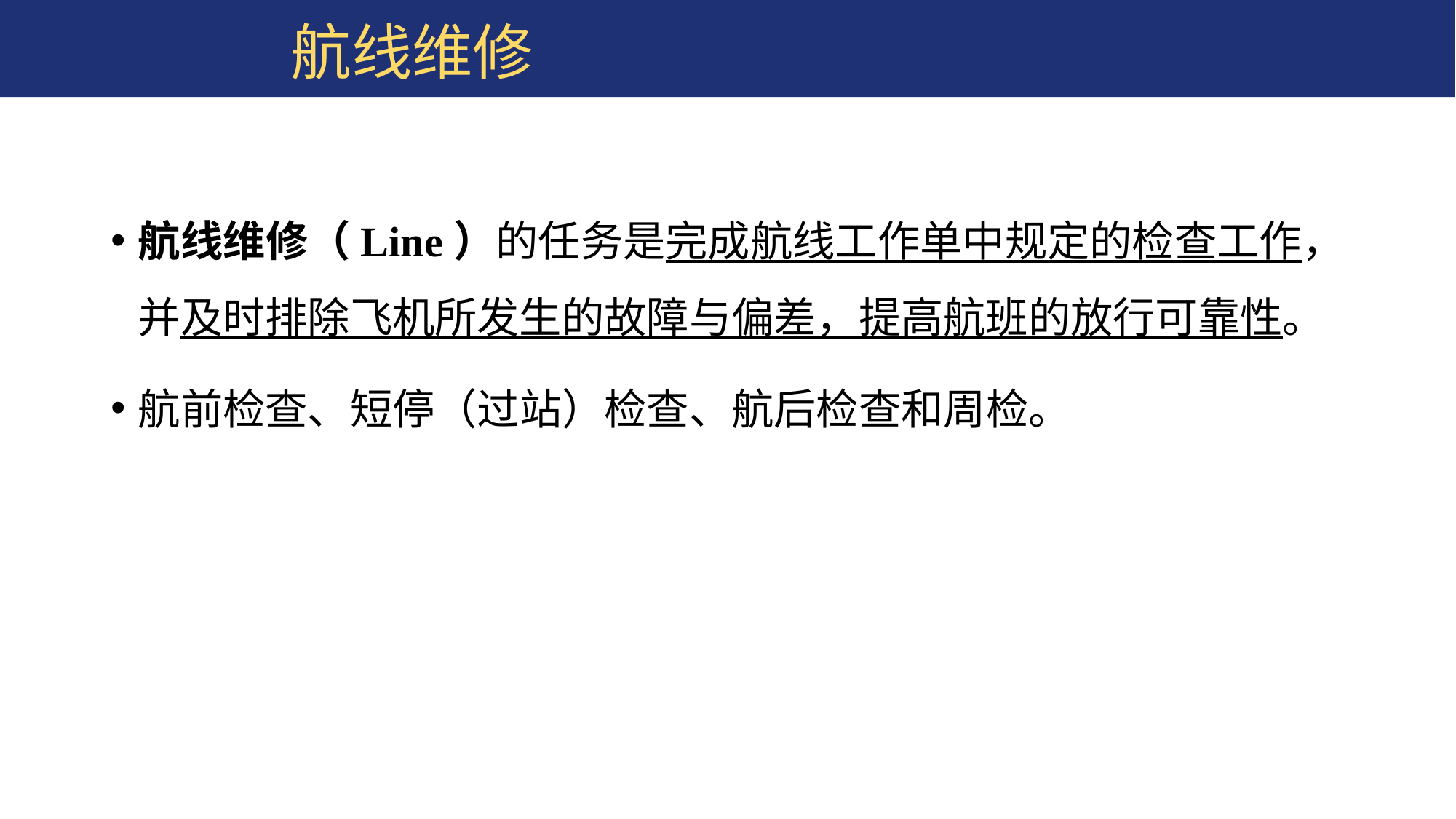

航线维修
航线维修（Line）的任务是完成航线工作单中规定的检查工作，并及时排除飞机所发生的故障与偏差，提高航班的放行可靠性。
航前检查、短停（过站）检查、航后检查和周检。